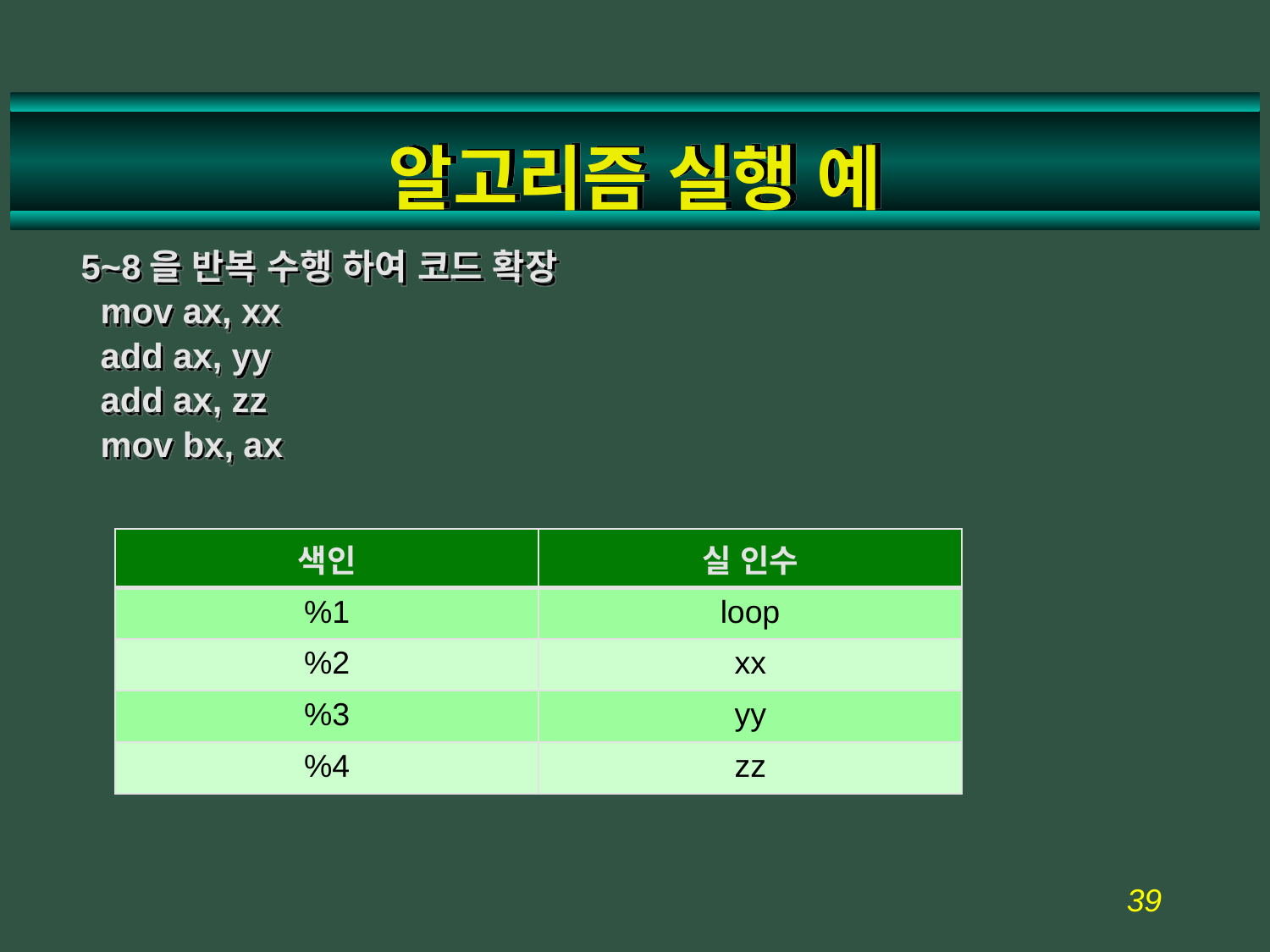

# 알고리즘 실행 예
5~8을 반복 수행 하여 코드 확장
  mov ax, xx
  add ax, yy
  add ax, zz
  mov bx, ax
| 색인 | 실 인수 |
| --- | --- |
| %1 | loop |
| %2 | xx |
| %3 | yy |
| %4 | zz |
39